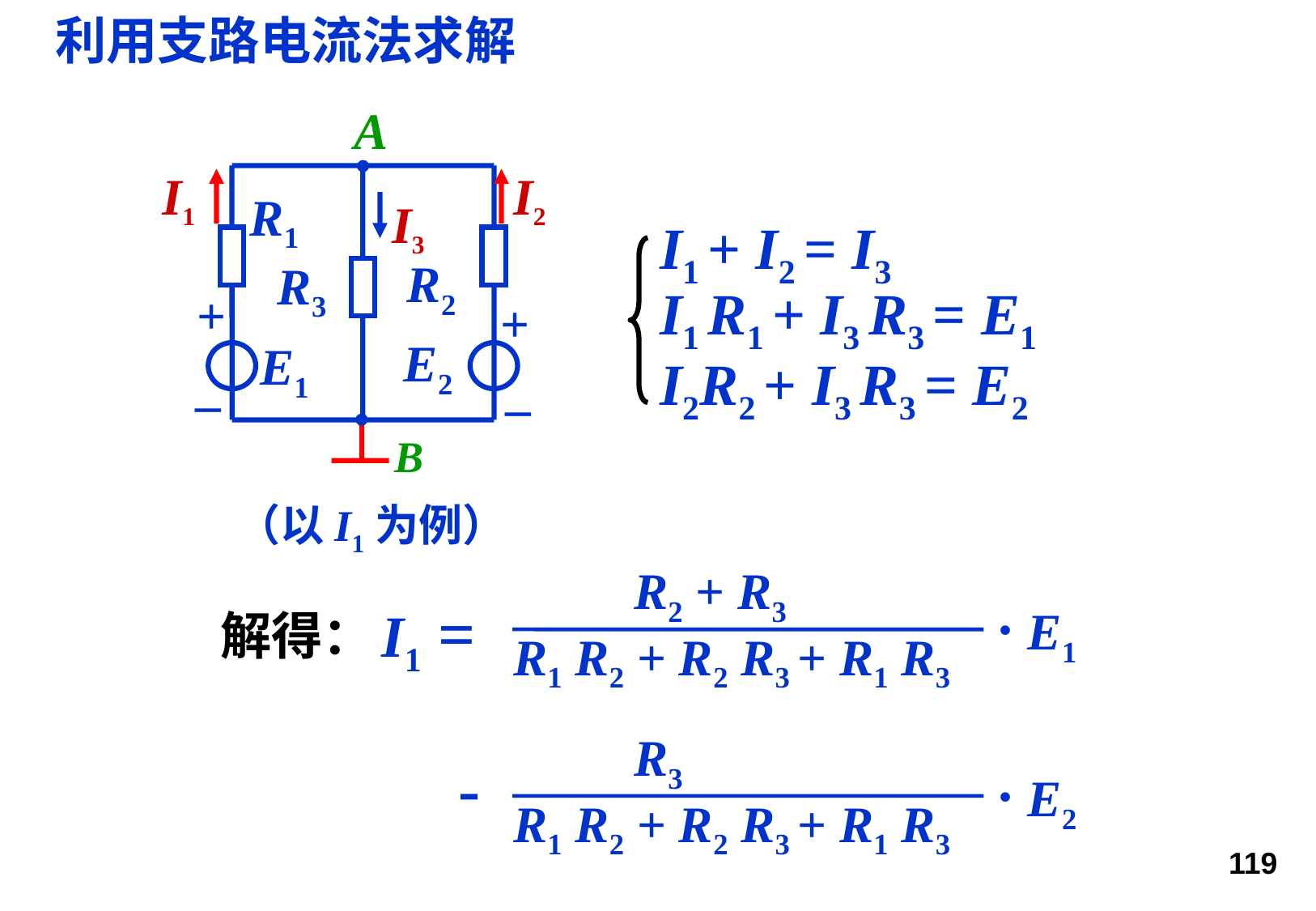

利用支路电流法求解
A

R1
I3

R2
R3

+
+
E2
E1

_
_

B

（以I1为例）
I1

I2

I1 + I2 = I3

I1 R1 + I3 R3 = E1
I2R2 + I3 R3 = E2
R2 + R3
· E1
R1 R2 + R2 R3 + R1 R3

I1 =
解得：
R3
· E2
R1 R2 + R2 R3 + R1 R3

-